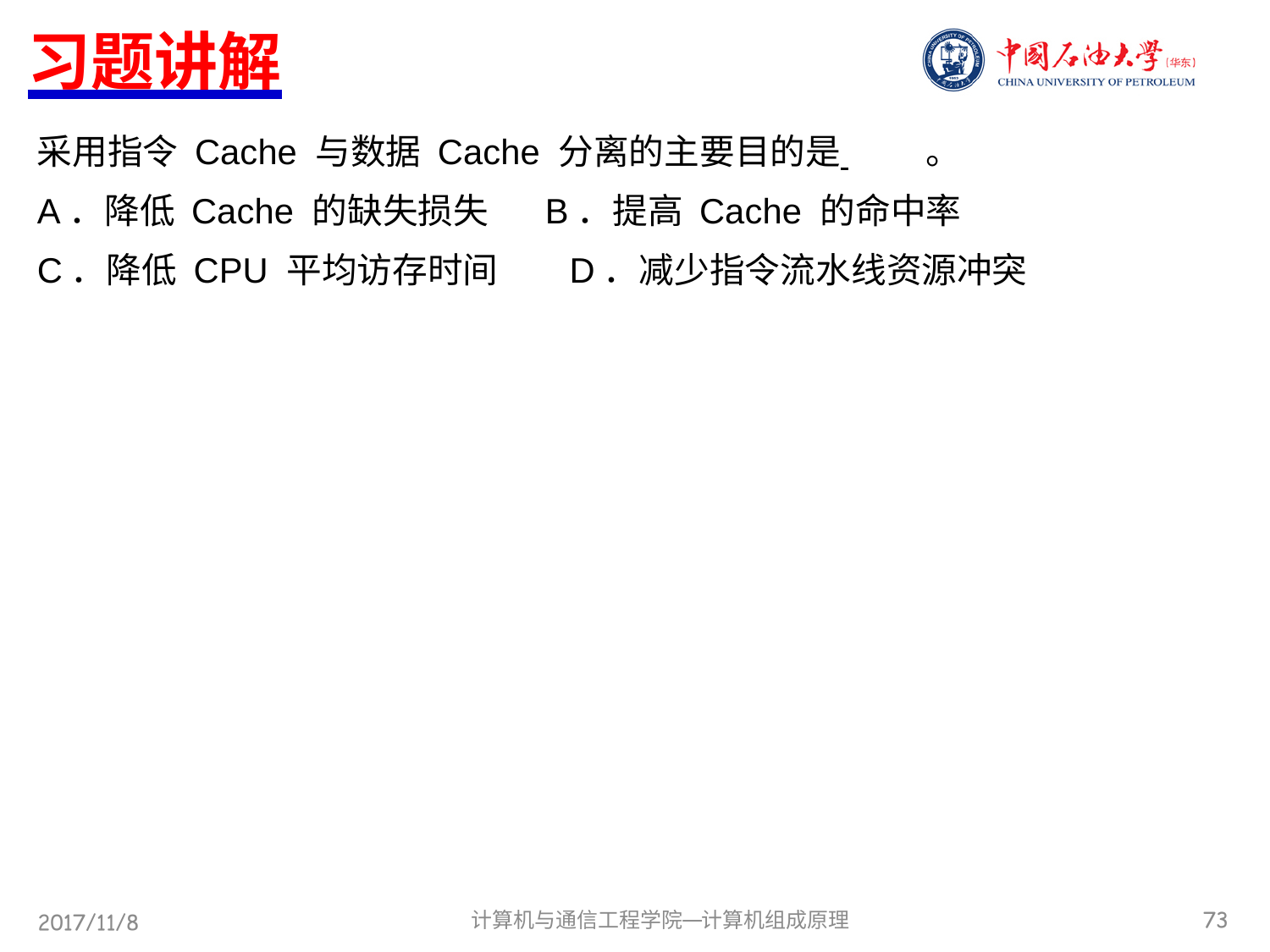

# 习题讲解
采用指令 Cache 与数据 Cache 分离的主要目的是 	。
A．降低 Cache 的缺失损失	B．提高 Cache 的命中率
C．降低 CPU 平均访存时间        D．减少指令流水线资源冲突
计算机与通信工程学院—计算机组成原理
73
2017/11/8